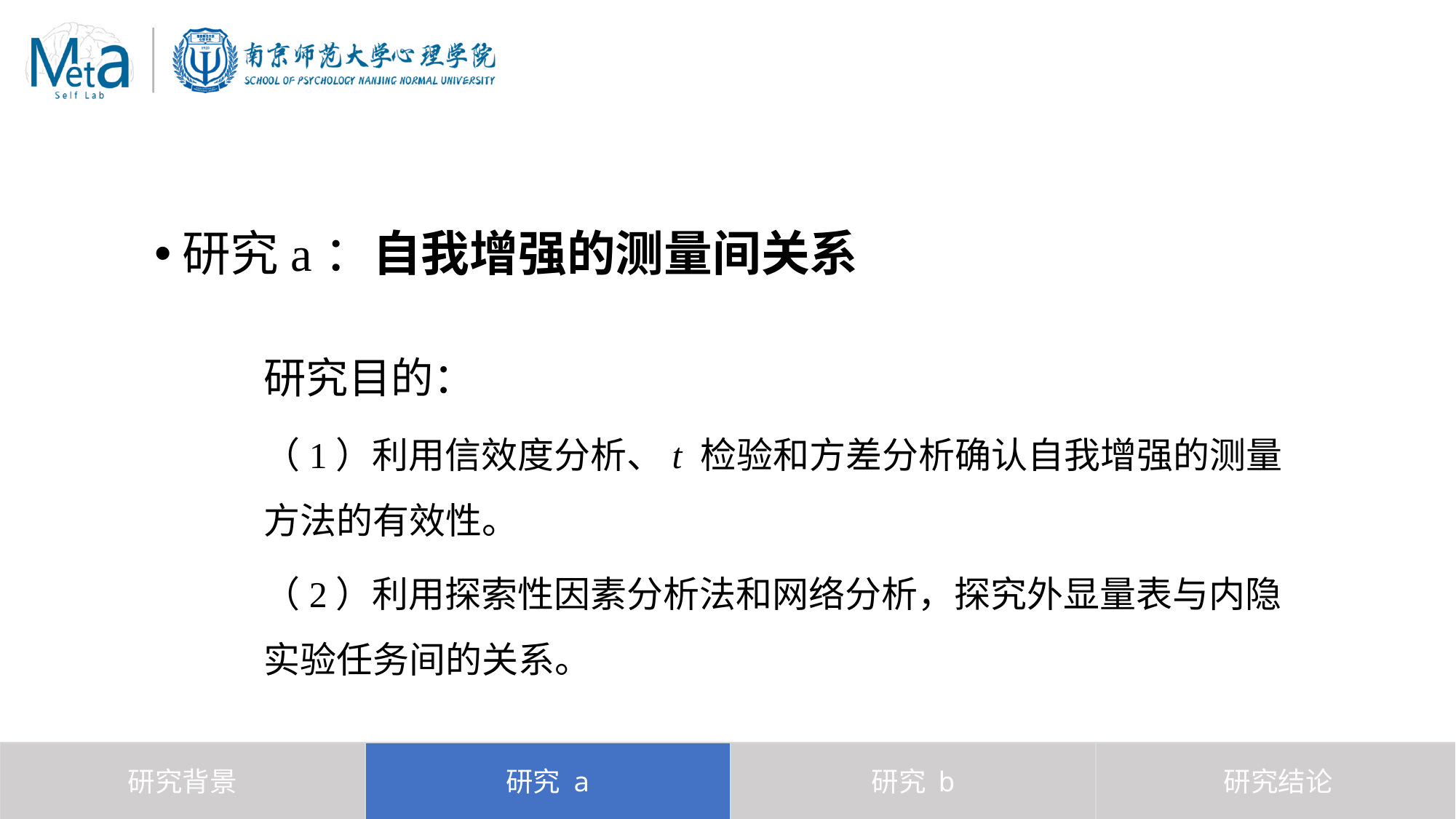

研究a：自我增强的测量间关系

研究目的：
（1）利用信效度分析、t 检验和方差分析确认自我增强的测量方法的有效性。
（2）利用探索性因素分析法和网络分析，探究外显量表与内隐实验任务间的关系。
研究背景
研究 a
研究 b
研究结论